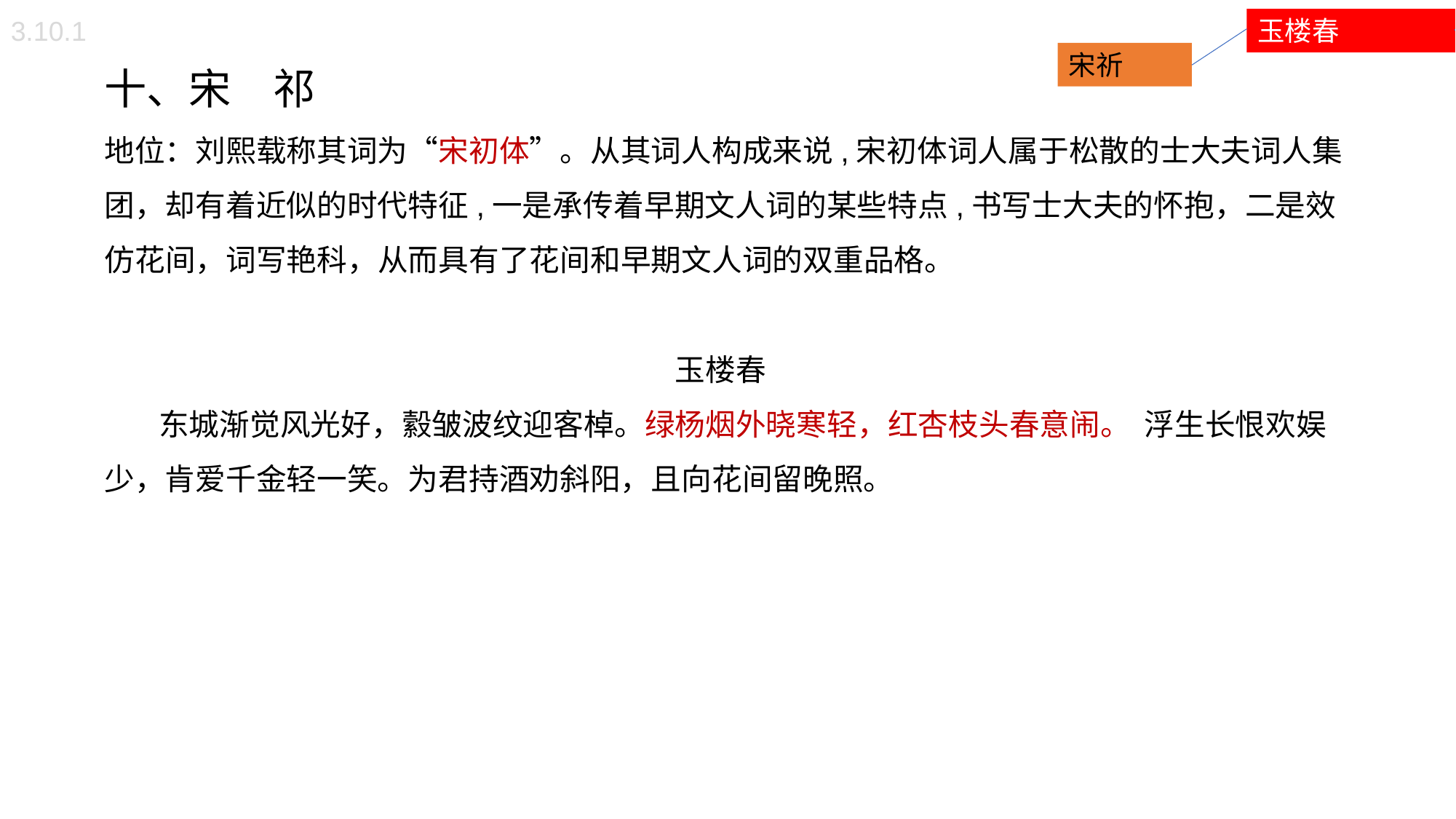

3.10.1
玉楼春
十、宋	祁
地位：刘熙载称其词为“宋初体”。从其词人构成来说,宋初体词人属于松散的士大夫词人集团，却有着近似的时代特征,一是承传着早期文人词的某些特点,书写士大夫的怀抱，二是效仿花间，词写艳科，从而具有了花间和早期文人词的双重品格。

玉楼春
       东城渐觉风光好，縠皱波纹迎客棹。绿杨烟外晓寒轻，红杏枝头春意闹。  浮生长恨欢娱少，肯爱千金轻一笑。为君持酒劝斜阳，且向花间留晚照。
宋祈